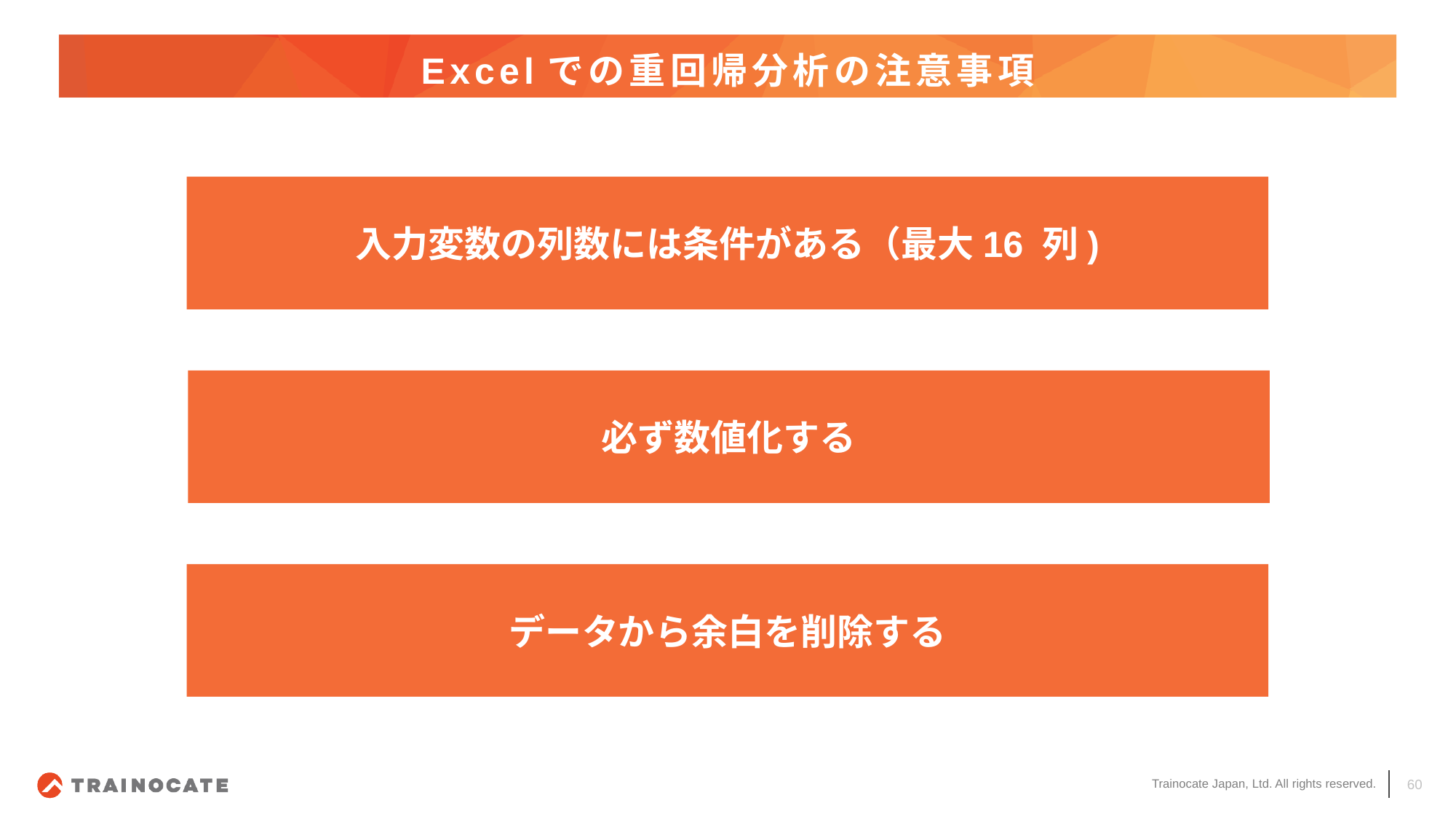

# Excelでの重回帰分析の注意事項
入力変数の列数には条件がある（最大16 列)
必ず数値化する
データから余白を削除する
60